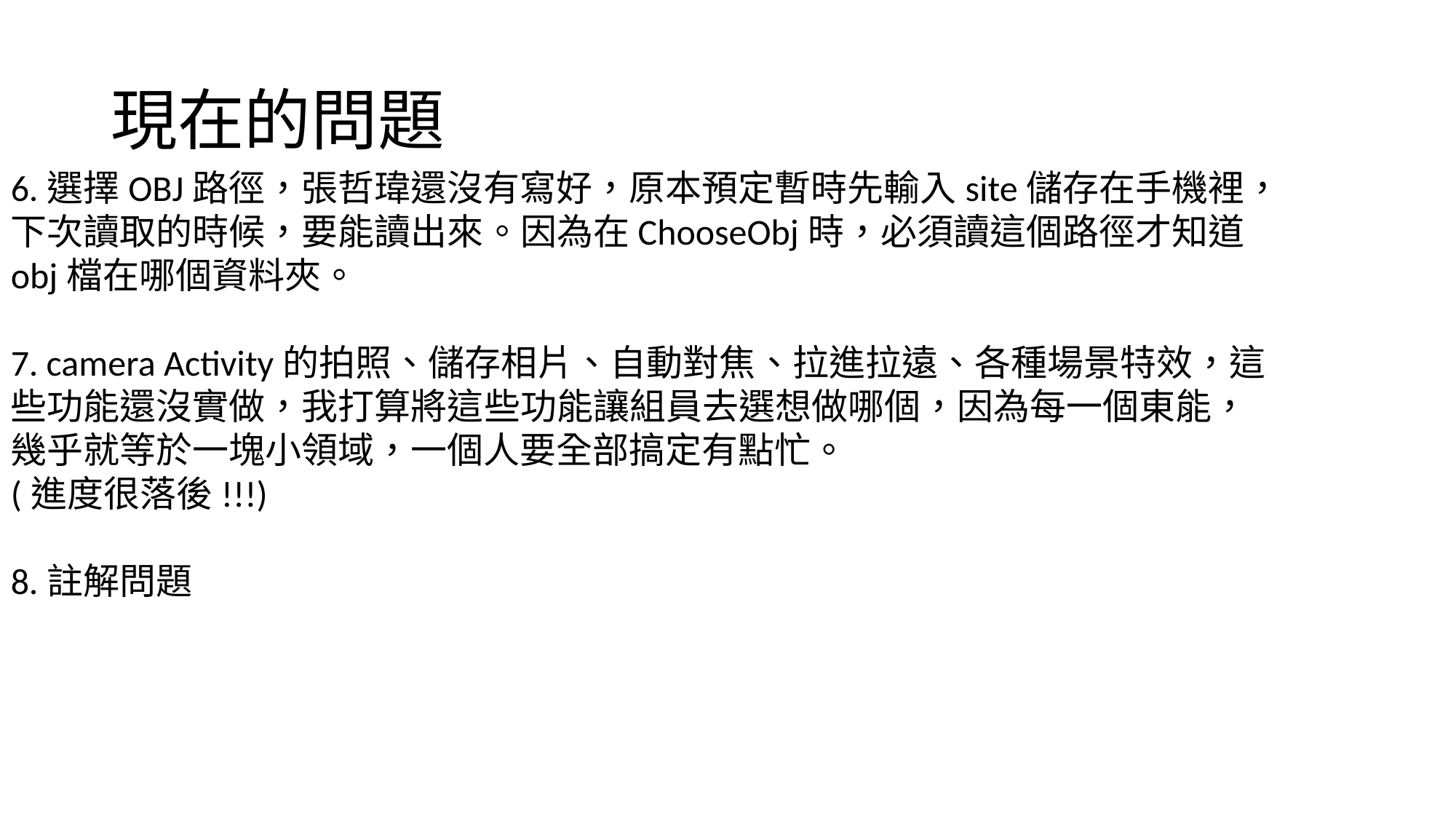

# 現在的問題
6.選擇OBJ路徑，張哲瑋還沒有寫好，原本預定暫時先輸入site儲存在手機裡，下次讀取的時候，要能讀出來。因為在ChooseObj時，必須讀這個路徑才知道obj檔在哪個資料夾。

7. camera Activity的拍照、儲存相片、自動對焦、拉進拉遠、各種場景特效，這些功能還沒實做，我打算將這些功能讓組員去選想做哪個，因為每一個東能，幾乎就等於一塊小領域，一個人要全部搞定有點忙。
(進度很落後!!!)

8.註解問題